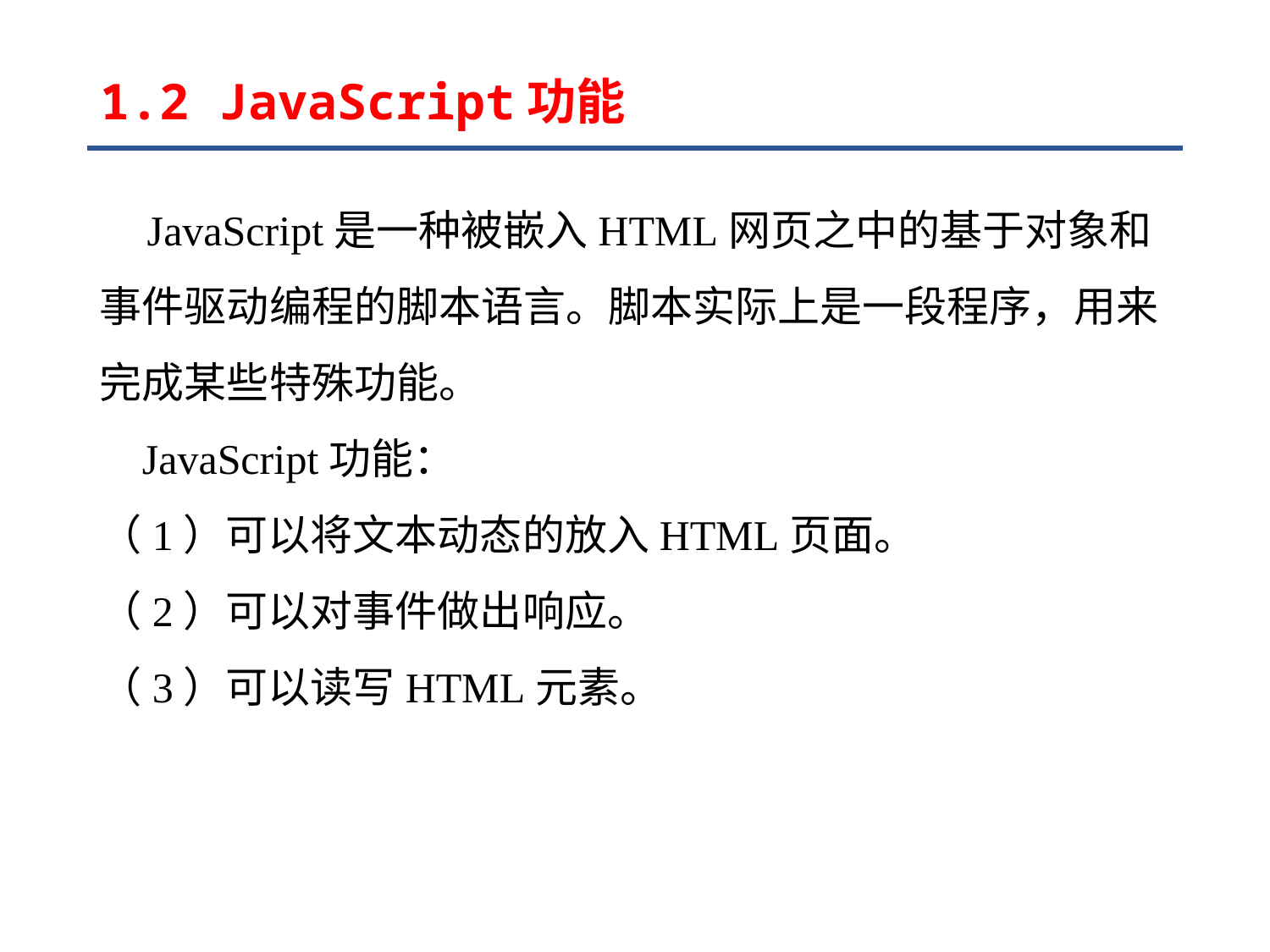

# 1.2 JavaScript功能
    JavaScript是一种被嵌入HTML网页之中的基于对象和事件驱动编程的脚本语言。脚本实际上是一段程序，用来完成某些特殊功能。
    JavaScript功能：
（1）可以将文本动态的放入HTML页面。
（2）可以对事件做出响应。
（3）可以读写HTML元素。